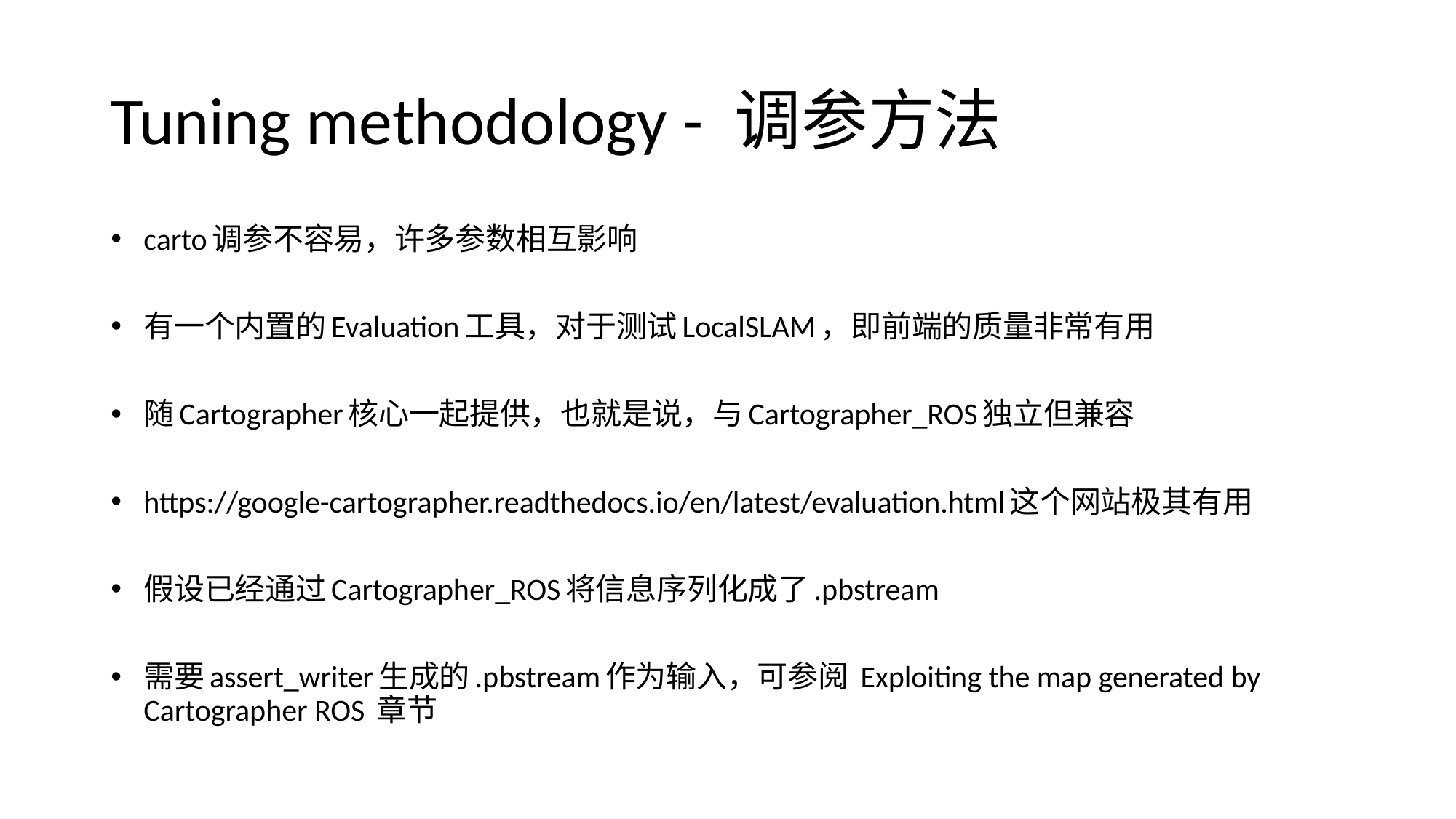

# Tuning methodology - 调参方法
carto调参不容易，许多参数相互影响

有一个内置的Evaluation工具，对于测试LocalSLAM，即前端的质量非常有用

随Cartographer核心一起提供，也就是说，与Cartographer_ROS独立但兼容

https://google-cartographer.readthedocs.io/en/latest/evaluation.html这个网站极其有用

假设已经通过Cartographer_ROS将信息序列化成了.pbstream

需要assert_writer生成的.pbstream作为输入，可参阅 Exploiting the map generated by Cartographer ROS 章节